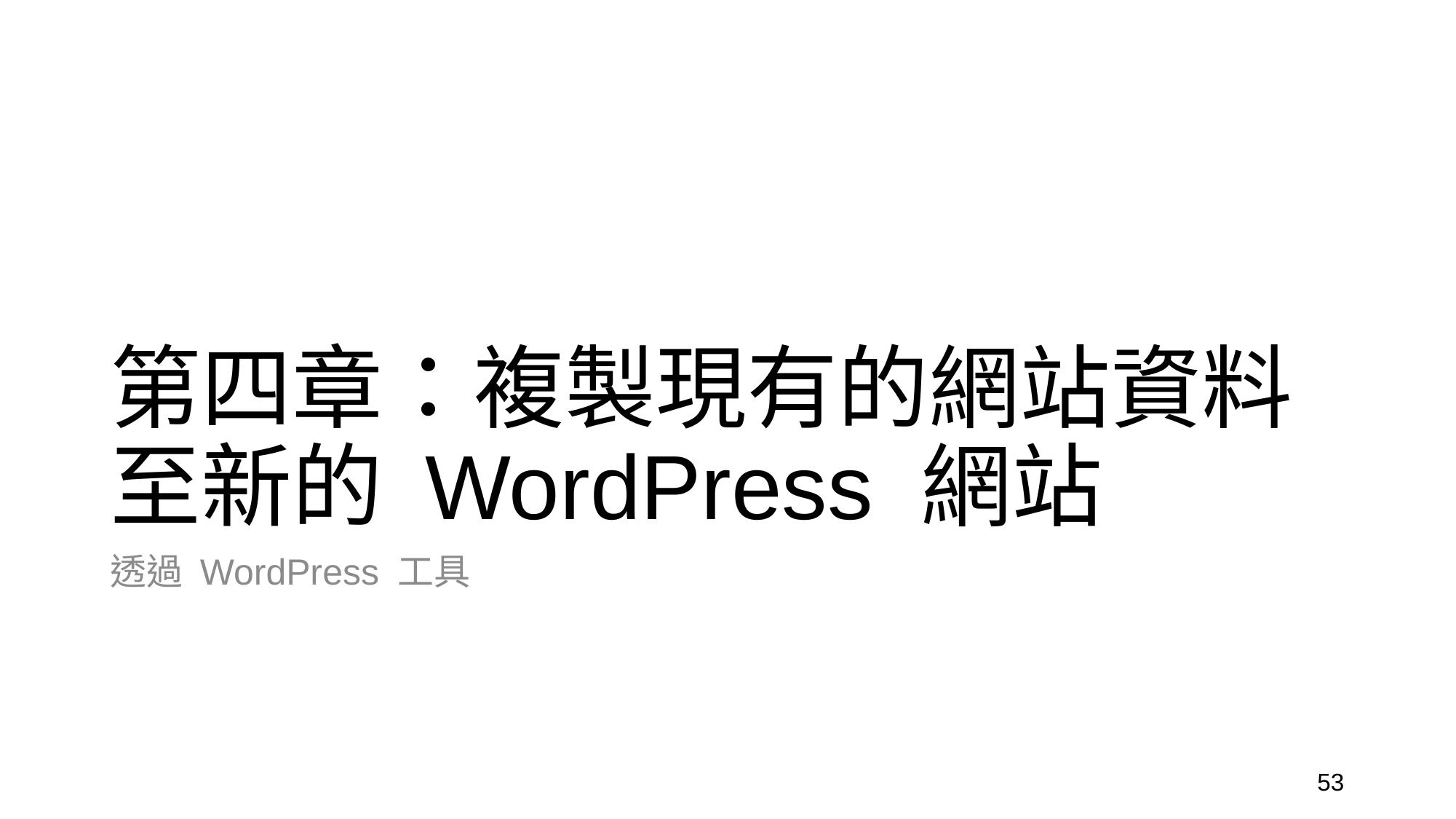

# 第四章：複製現有的網站資料至新的 WordPress 網站
透過 WordPress 工具
53